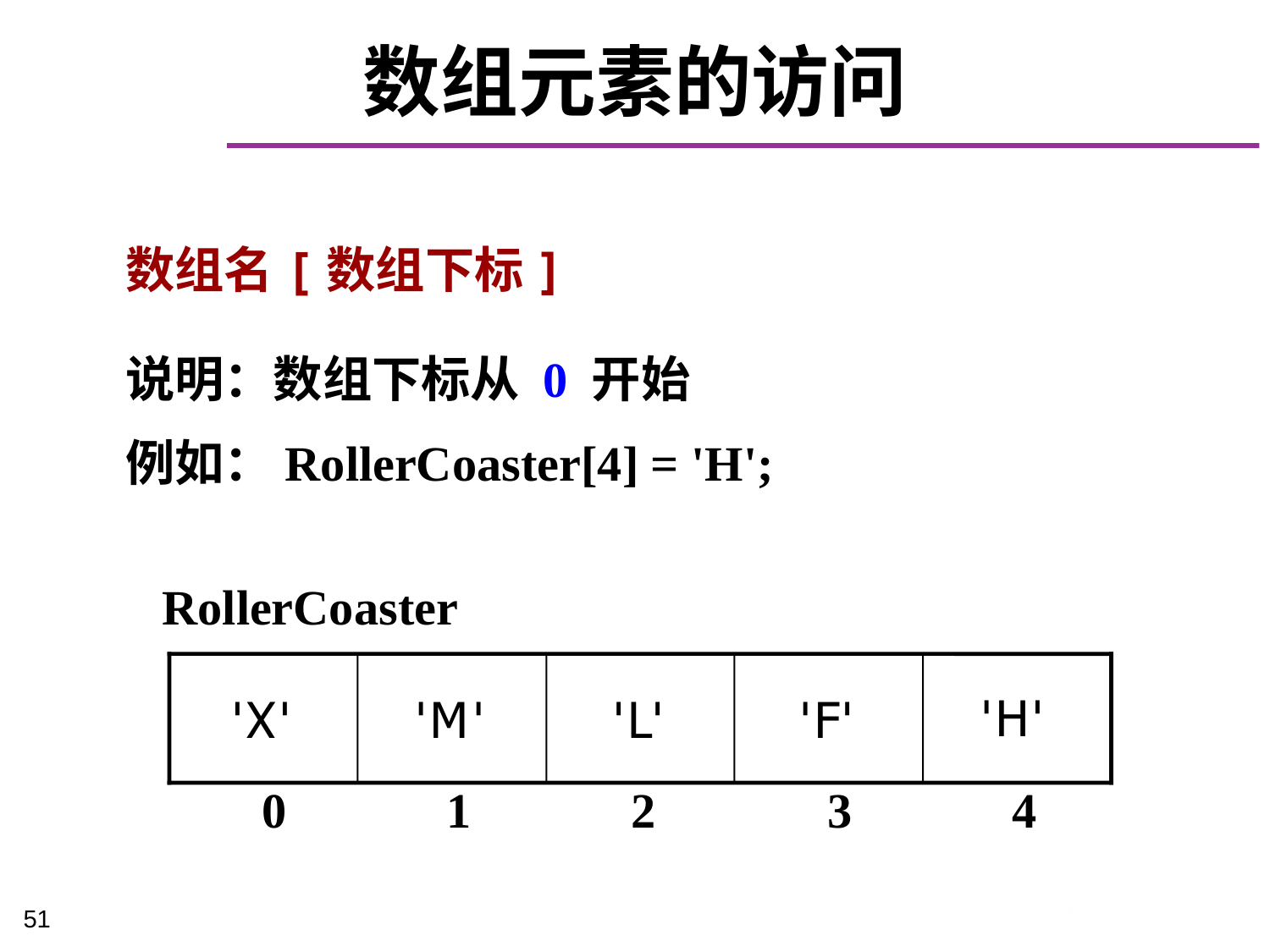

# 数组元素的访问
数组名[数组下标]
说明：数组下标从 0 开始
例如：RollerCoaster[4] = 'H';
RollerCoaster
'X'

'M'

'L'

'F'

0             1             2              3             4

'H'
51